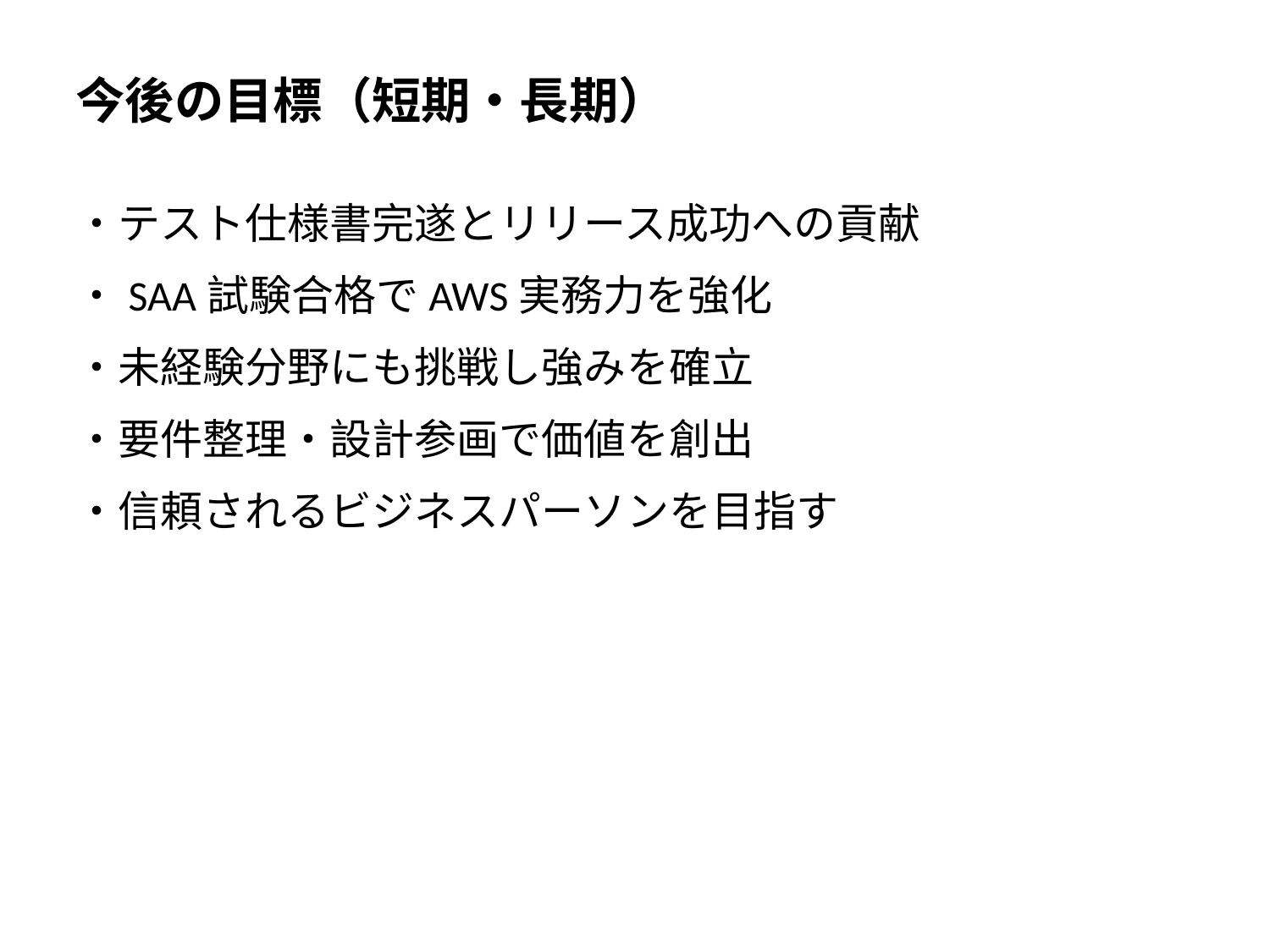

今後の目標（短期・長期）
・テスト仕様書完遂とリリース成功への貢献
・SAA試験合格でAWS実務力を強化
・未経験分野にも挑戦し強みを確立
・要件整理・設計参画で価値を創出
・信頼されるビジネスパーソンを目指す